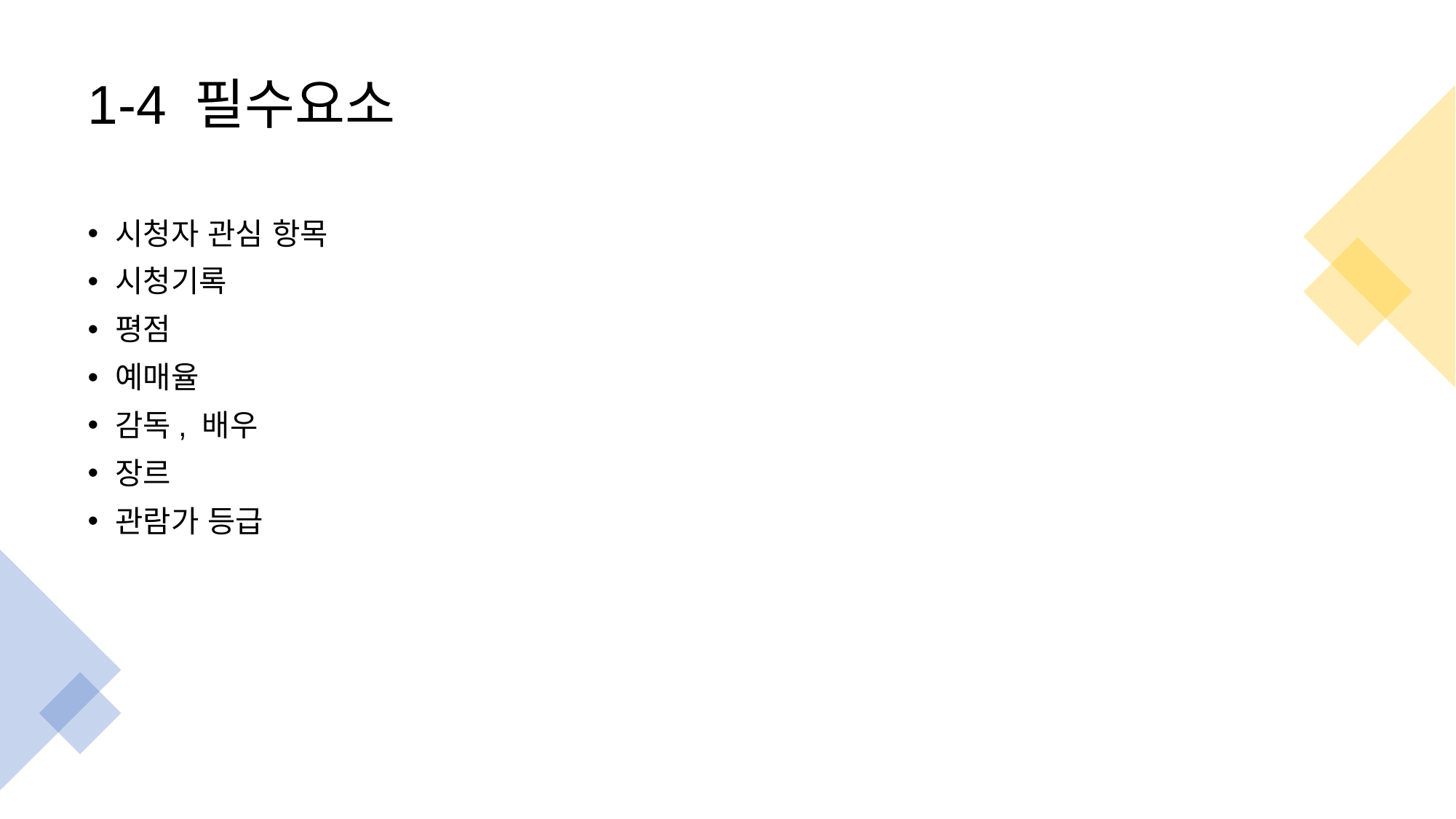

# 1-4 필수요소

시청자 관심 항목
시청기록
평점
예매율
감독, 배우
장르
관람가 등급